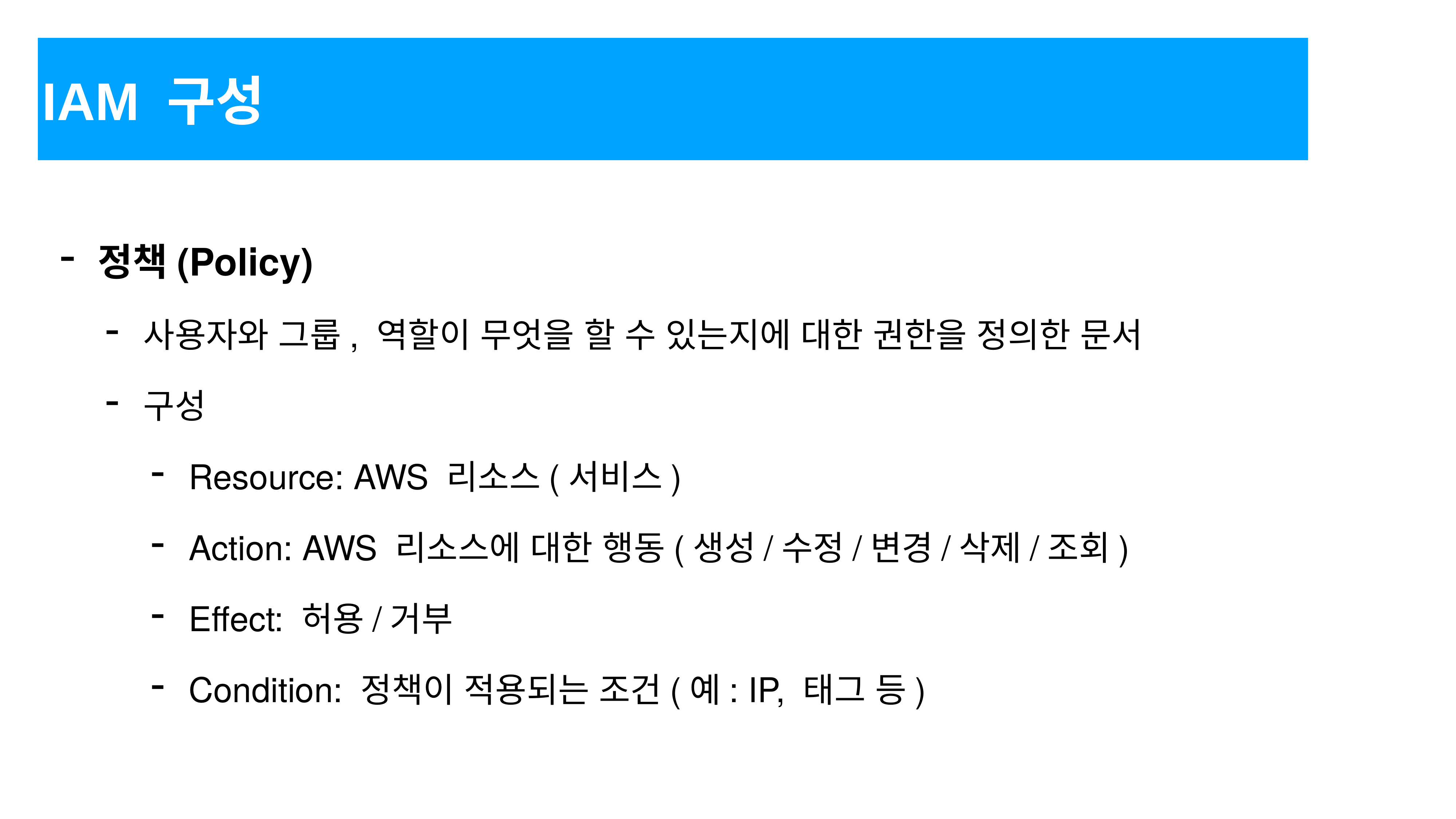

IAM 구성
정책(Policy)
사용자와 그룹, 역할이 무엇을 할 수 있는지에 대한 권한을 정의한 문서
구성
Resource: AWS 리소스(서비스)
Action: AWS 리소스에 대한 행동(생성/수정/변경/삭제/조회)
Effect: 허용/거부
Condition: 정책이 적용되는 조건(예: IP, 태그 등)